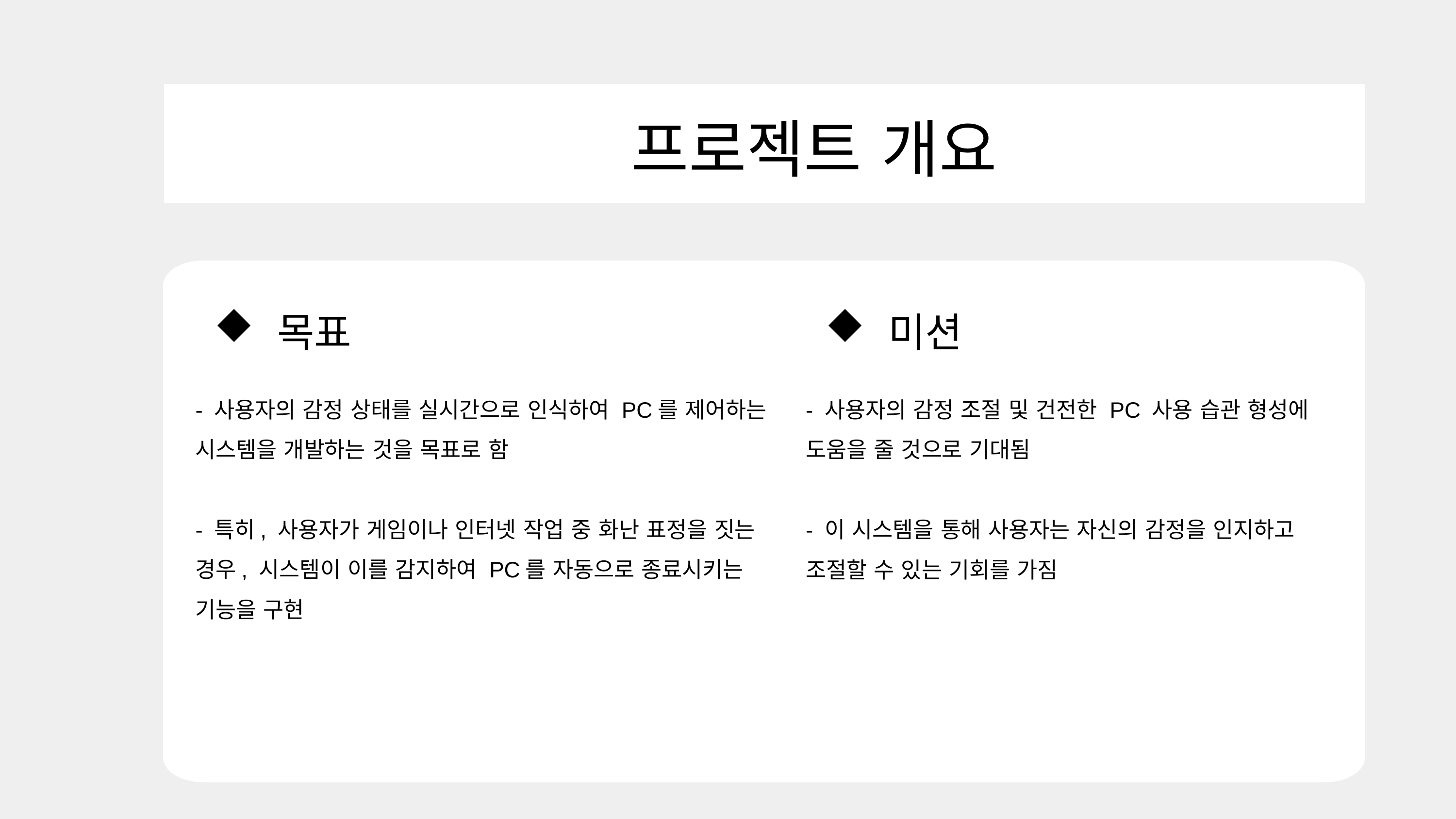

프로젝트 개요
프로젝트 개요

 목표
 미션
- 사용자의 감정 상태를 실시간으로 인식하여 PC를 제어하는 시스템을 개발하는 것을 목표로 함

- 특히, 사용자가 게임이나 인터넷 작업 중 화난 표정을 짓는 경우, 시스템이 이를 감지하여 PC를 자동으로 종료시키는 기능을 구현
- 사용자의 감정 조절 및 건전한 PC 사용 습관 형성에 도움을 줄 것으로 기대됨

- 이 시스템을 통해 사용자는 자신의 감정을 인지하고 조절할 수 있는 기회를 가짐